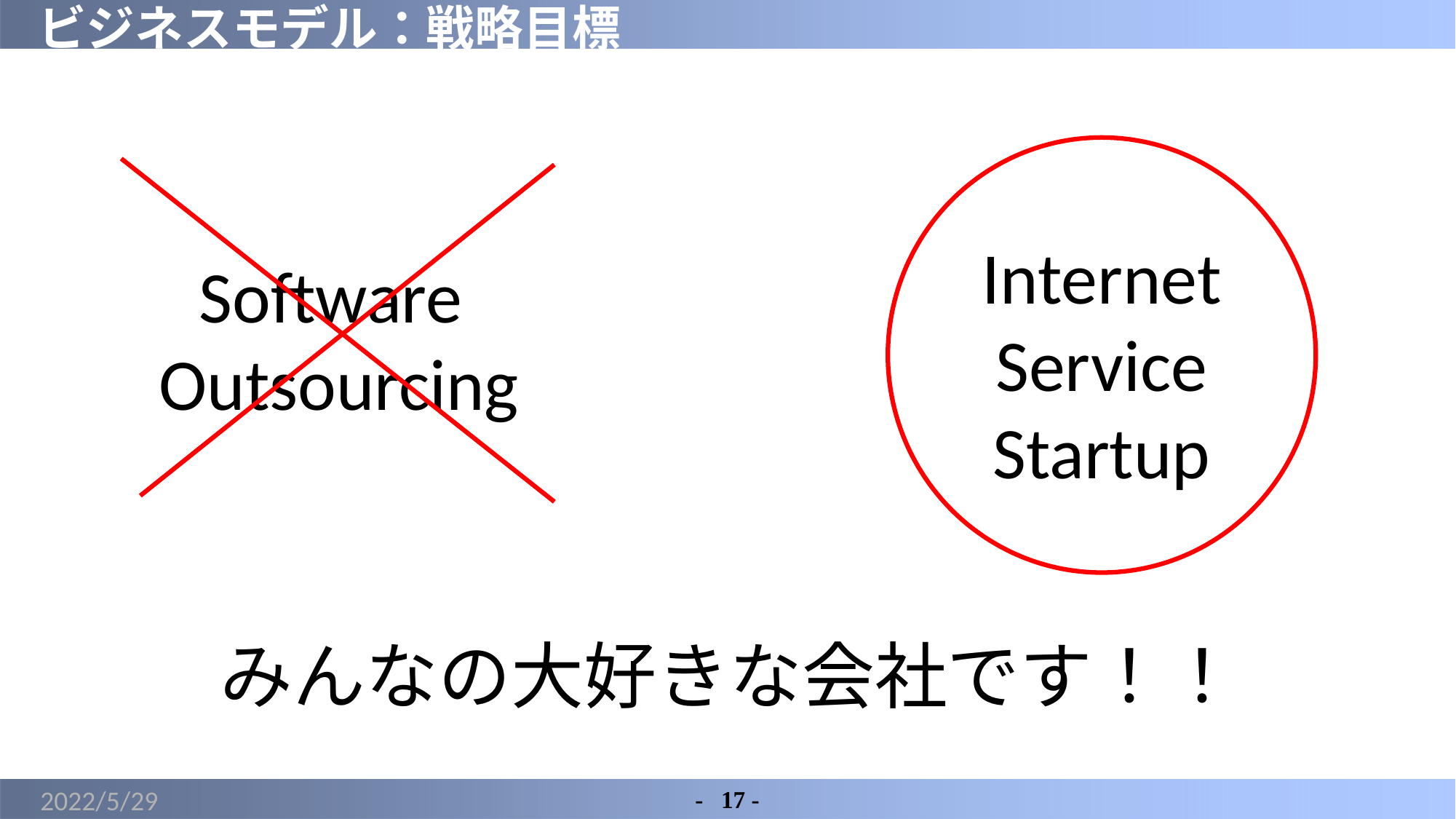

# ビジネスモデル：戦略目標

Internet Service
Startup
Software
 Outsourcing
みんなの大好きな会社です！！
2022/5/29
-	17 -